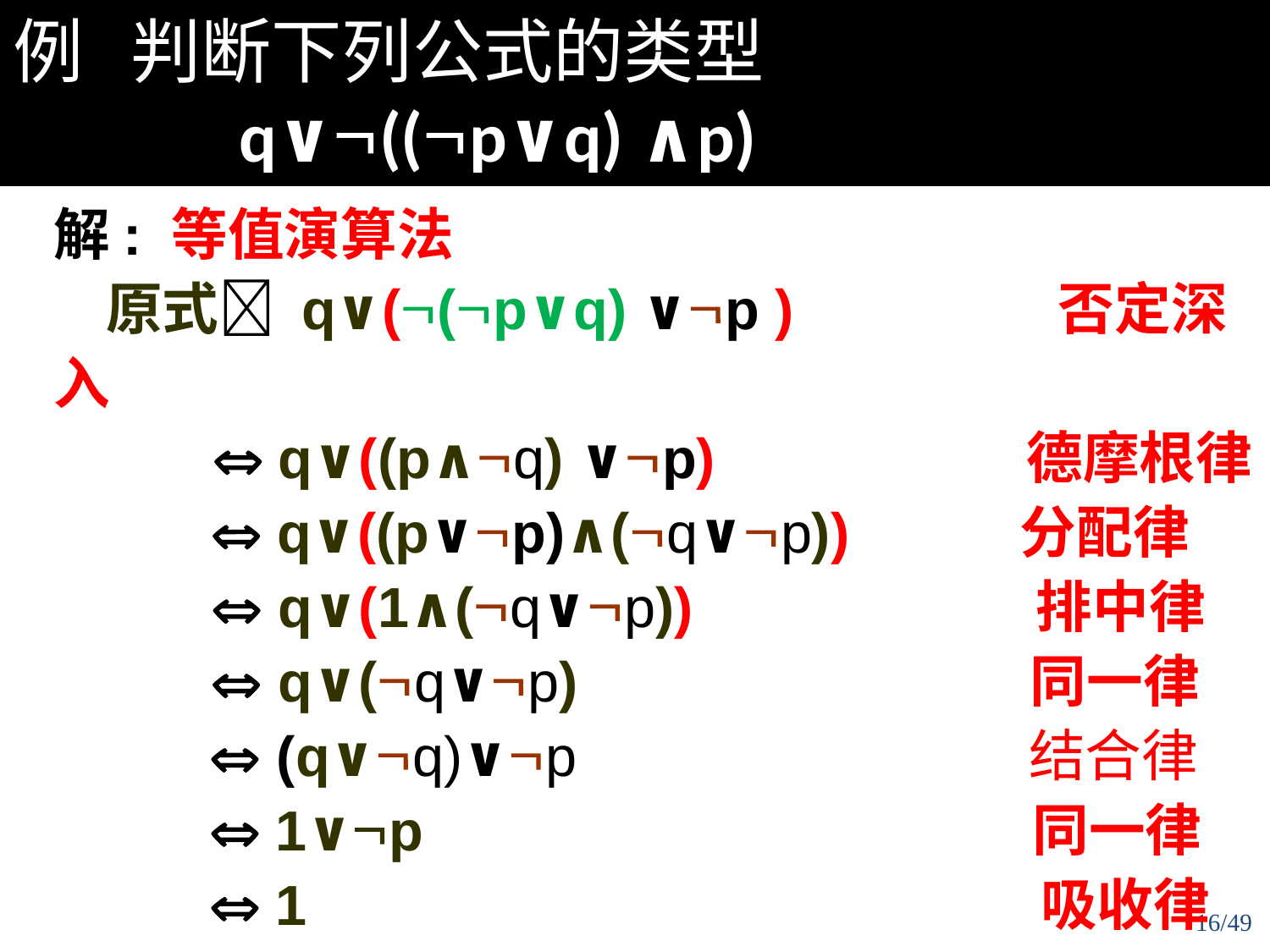

例   判断下列公式的类型
             q∨¬((¬p∨q) ∧p)
解: 等值演算法
   原式⇔ q∨(¬(¬p∨q) ∨¬p )                否定深入
	  ⇔ q∨((p∧¬q) ∨¬p)                   德摩根律
          ⇔ q∨((p∨¬p)∧(¬q∨¬p))          分配律
	  ⇔ q∨(1∧(¬q∨¬p))                     排中律
          ⇔ q∨(¬q∨¬p)                            同一律
          ⇔ (q∨¬q)∨¬p                            结合律
          ⇔ 1∨¬p                                      同一律
          ⇔ 1                                              吸收律
   所以，它是永真的。

16/49